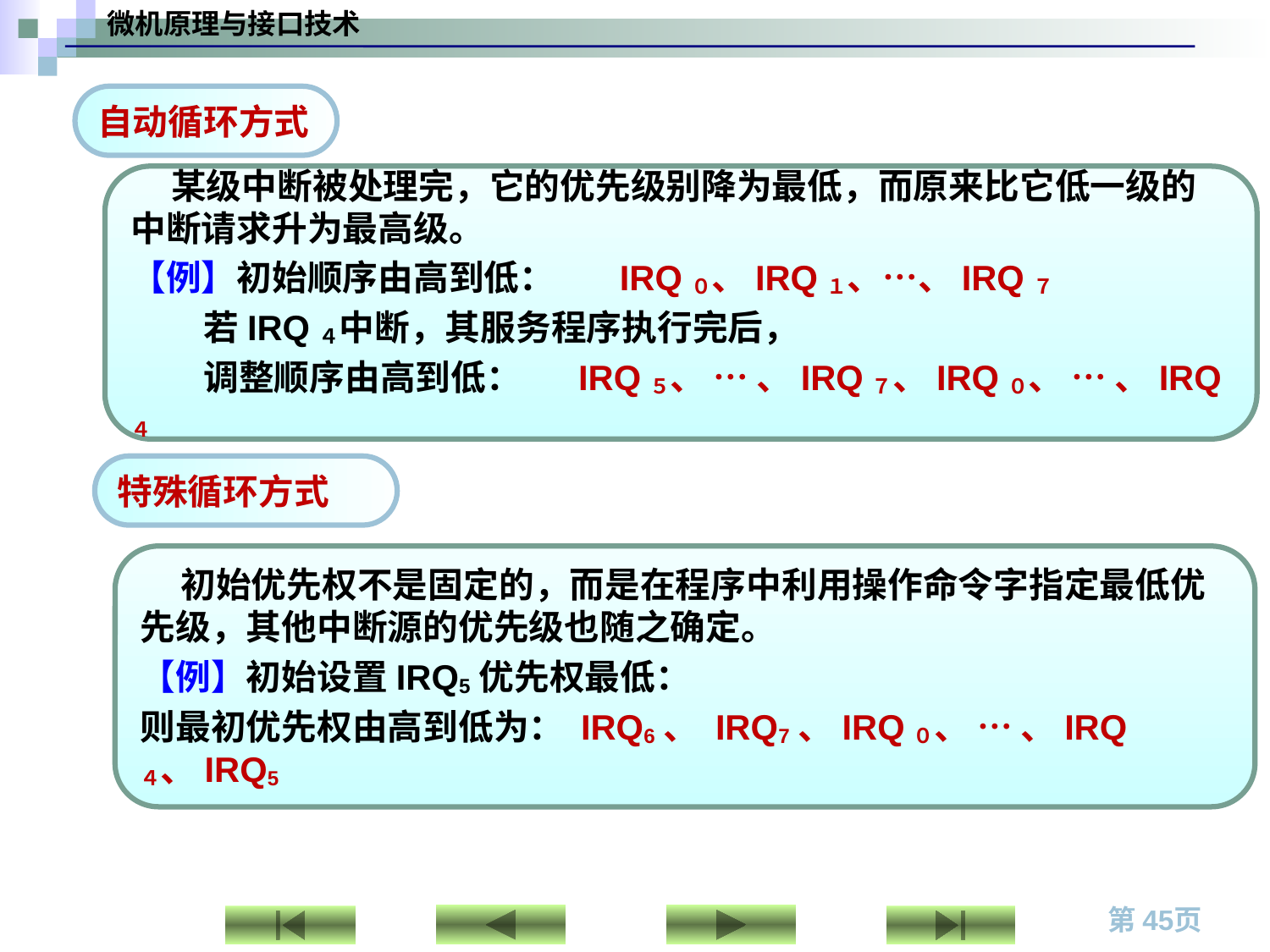

自动循环方式
    某级中断被处理完，它的优先级别降为最低，而原来比它低一级的中断请求升为最高级。
【例】初始顺序由高到低：       IRQ０、IRQ１、…、IRQ７
        若IRQ４中断，其服务程序执行完后，
        调整顺序由高到低：      IRQ５、 … 、IRQ７、IRQ０、 … 、IRQ４
特殊循环方式
    初始优先权不是固定的，而是在程序中利用操作命令字指定最低优先级，其他中断源的优先级也随之确定。
【例】初始设置IRQ5优先权最低：
则最初优先权由高到低为： IRQ6、 IRQ7、IRQ０、 … 、IRQ４、IRQ5